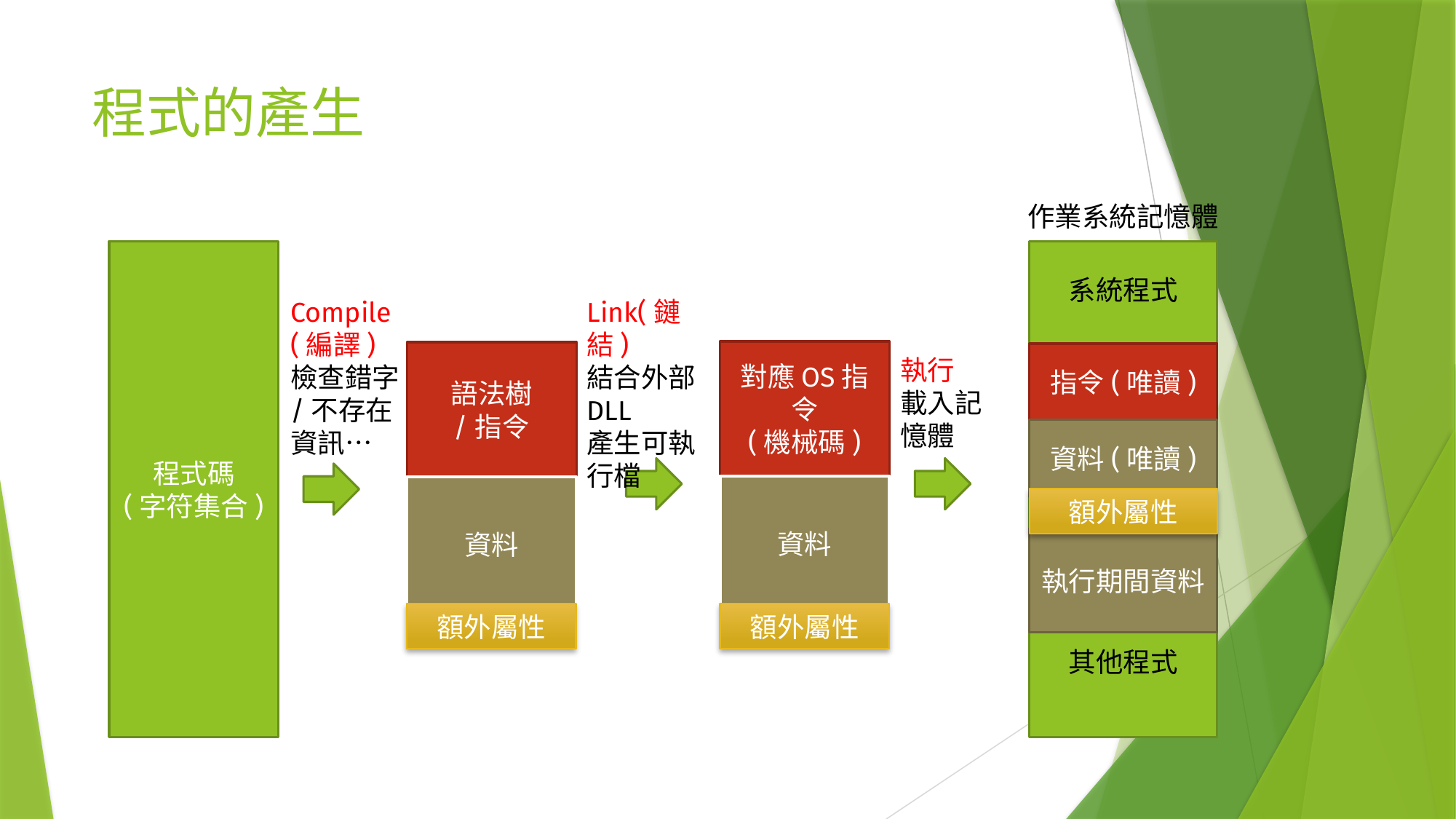

# 程式的產生
作業系統記憶體

程式碼
(字符集合)
系統程式
Compile
(編譯)
檢查錯字/不存在資訊…
Link(鏈結)
結合外部DLL
產生可執行檔
對應OS指令
(機械碼)
語法樹
/指令
指令(唯讀)
執行
載入記憶體
資料(唯讀)

資料
資料
額外屬性
執行期間資料
額外屬性
額外屬性
其他程式